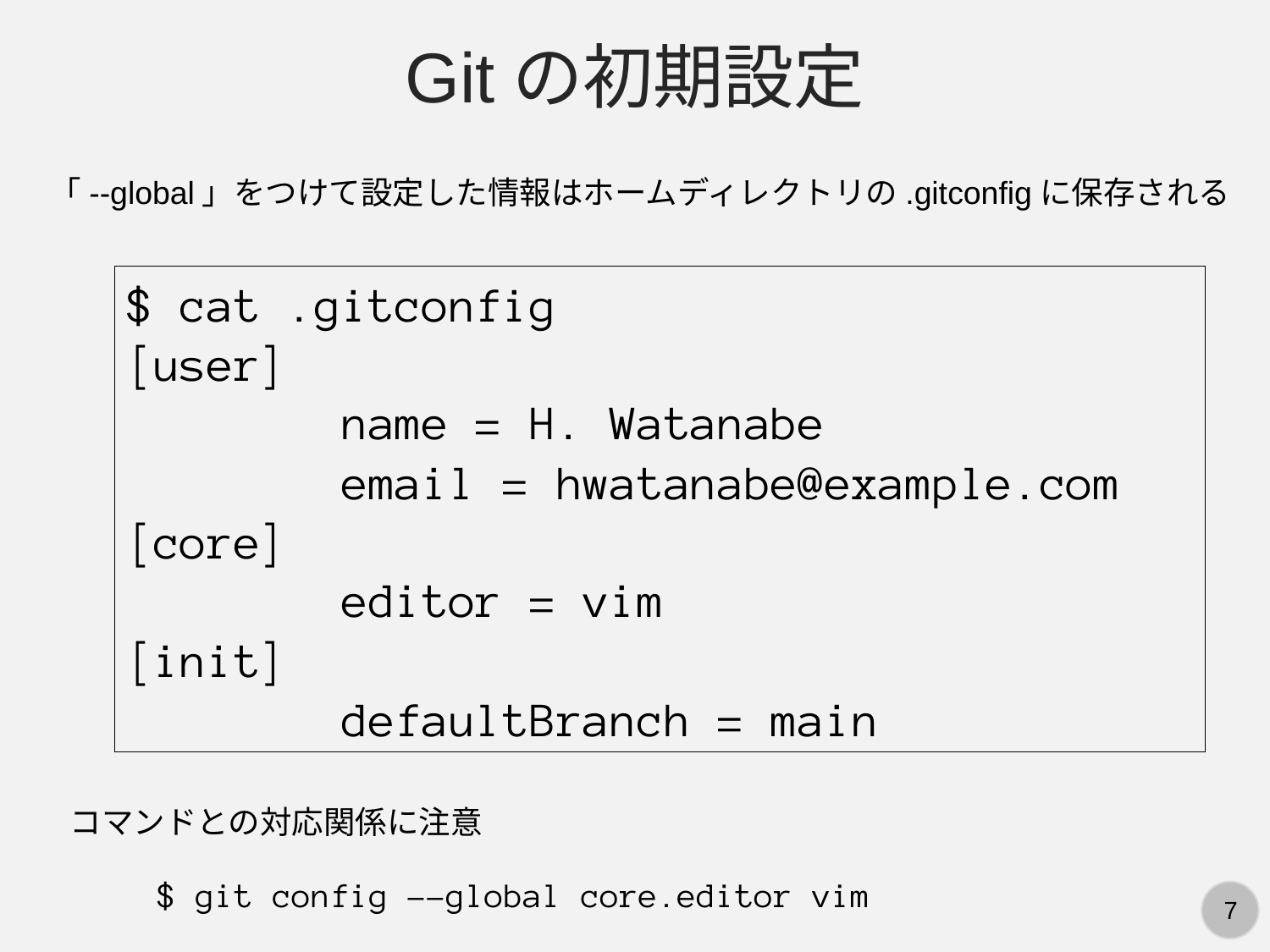

Gitの初期設定
「--global」をつけて設定した情報はホームディレクトリの.gitconfigに保存される
$ cat .gitconfig
[user]
        name = H. Watanabe
        email = hwatanabe@example.com
[core]
        editor = vim
[init]
        defaultBranch = main
コマンドとの対応関係に注意
$ git config --global core.editor vim